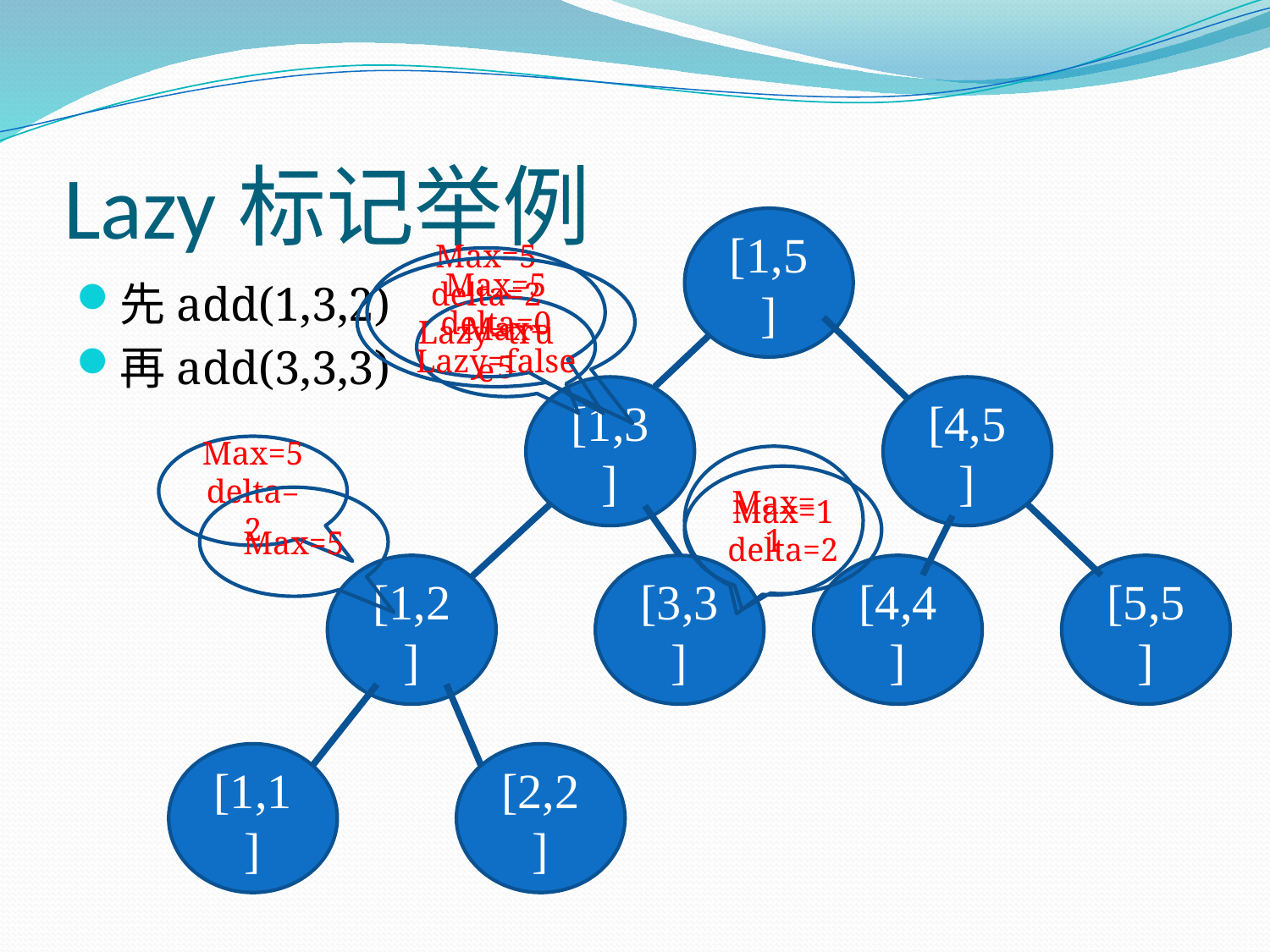

# Lazy标记举例
[1,5]
Max=5
delta=2
Lazy=true
Max=5
delta=0
Lazy=false
先add(1,3,2)
再add(3,3,3)
Max=5
[1,3]
[4,5]
Max=5
delta=2
Max=1
Max=1
delta=2
Max=5
[1,2]
[3,3]
[4,4]
[5,5]
[1,1]
[2,2]